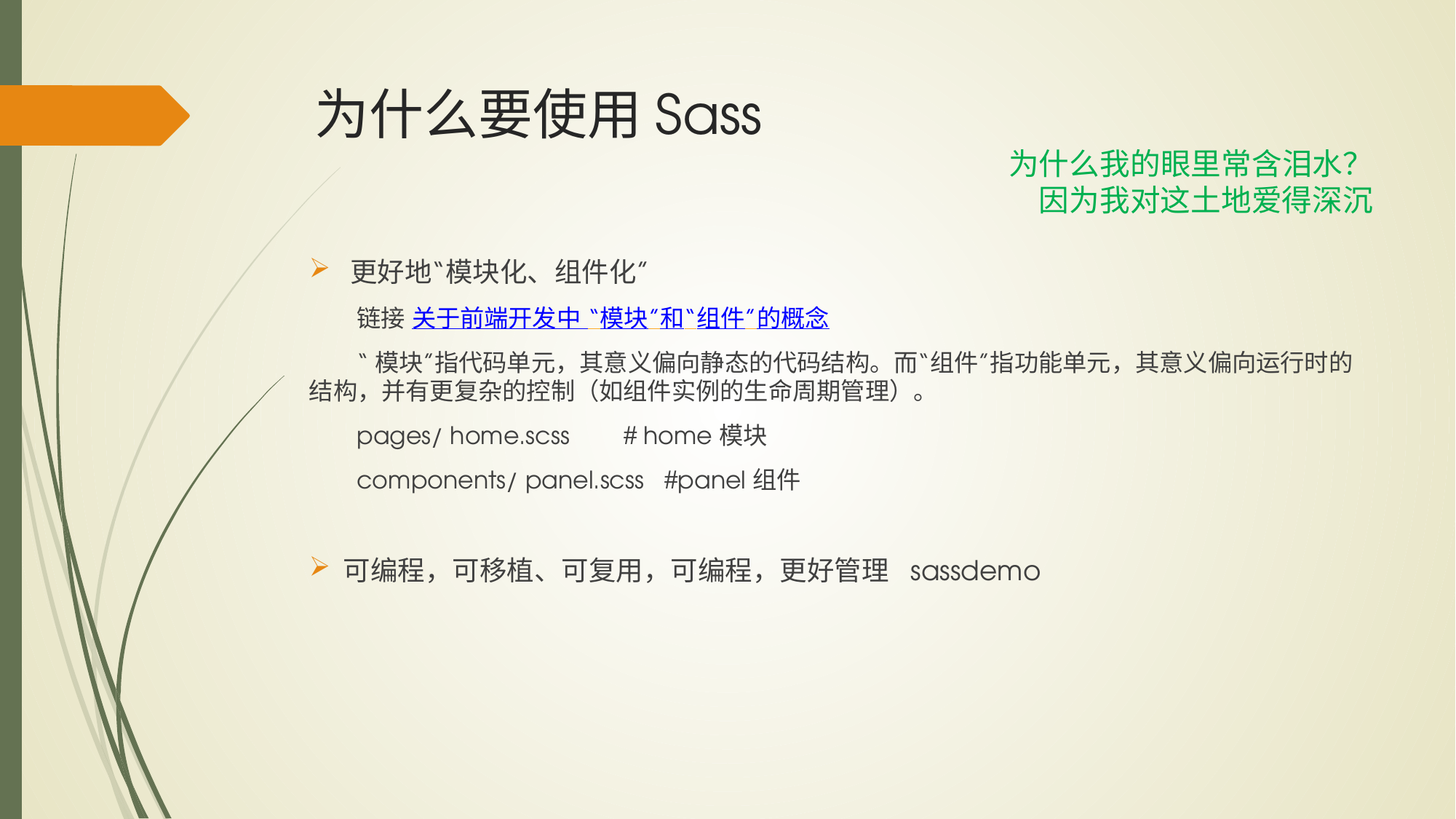

# 为什么要使用Sass
为什么我的眼里常含泪水？
因为我对这土地爱得深沉
更好地“模块化、组件化”
链接 关于前端开发中 “模块”和“组件”的概念
“模块”指代码单元，其意义偏向静态的代码结构。而“组件”指功能单元，其意义偏向运行时的结构，并有更复杂的控制（如组件实例的生命周期管理）。
pages/ home.scss        # home模块
components/ panel.scss   #panel组件

可编程，可移植、可复用，可编程，更好管理  sassdemo